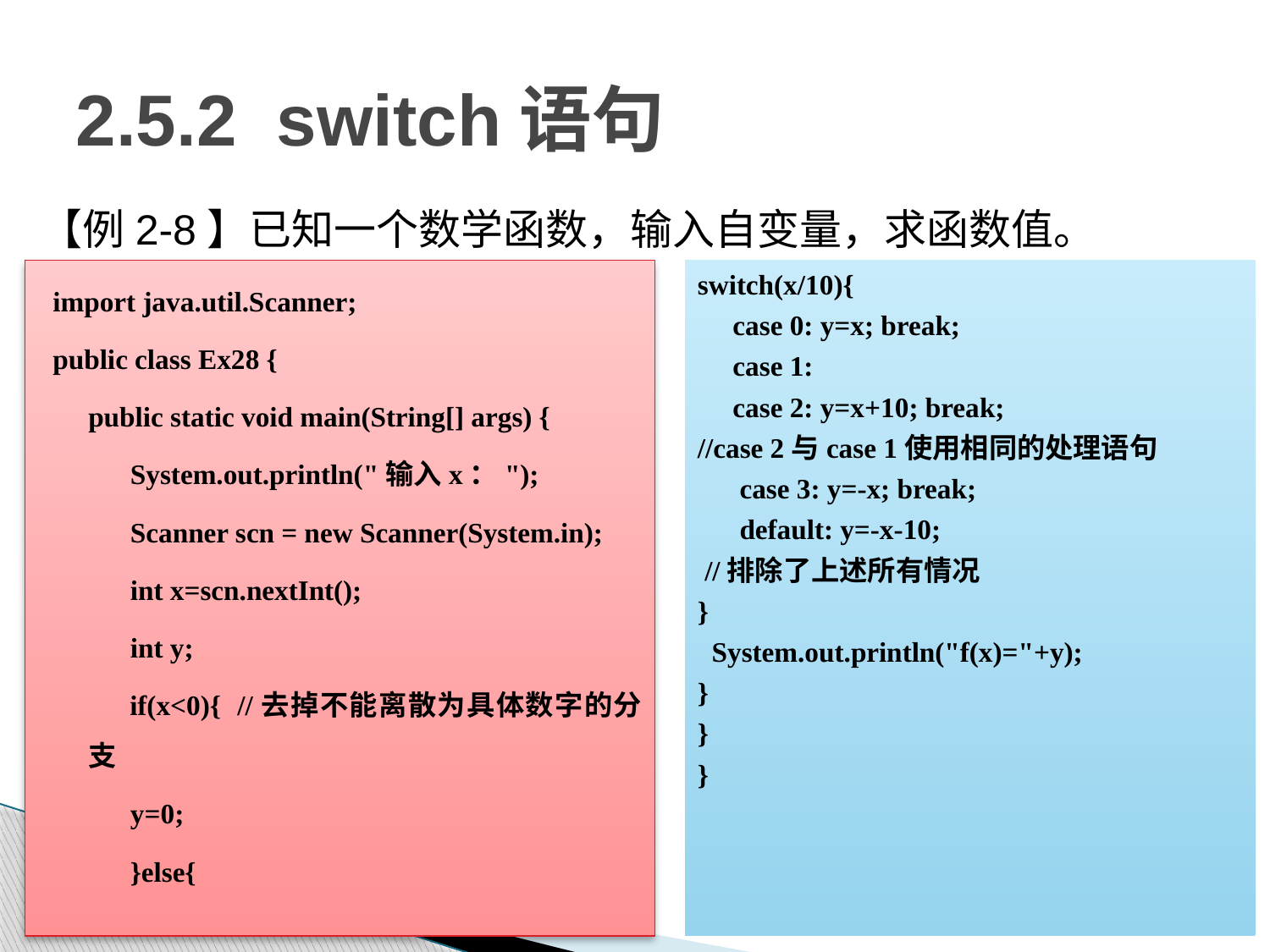

# 2.5.2  switch语句
【例2-8】已知一个数学函数，输入自变量，求函数值。
import java.util.Scanner;
public class Ex28 {
	public static void main(String[] args) {
	      System.out.println("输入x：");
	      Scanner scn = new Scanner(System.in);
	      int x=scn.nextInt();
	      int y;
	     if(x<0){  //去掉不能离散为具体数字的分支
	      y=0;
	      }else{

switch(x/10){
     case 0: y=x; break;
     case 1:
     case 2: y=x+10; break;
//case 2与case 1使用相同的处理语句
      case 3: y=-x; break;
      default: y=-x-10;
 //排除了上述所有情况
}
  System.out.println("f(x)="+y);
}
}
}